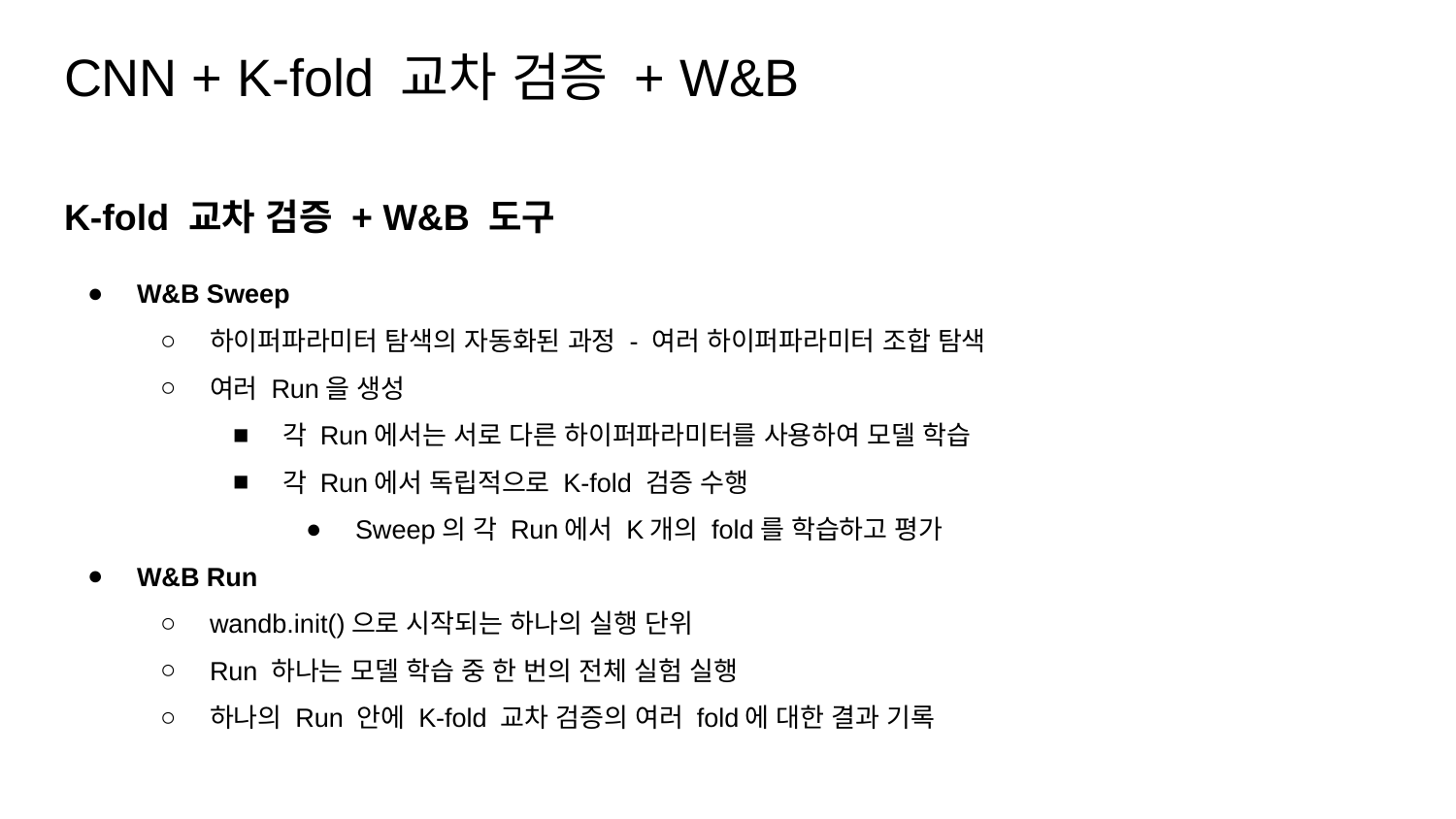

# CNN + K-fold 교차 검증 + W&B

K-fold 교차 검증 + W&B 도구
W&B Sweep
하이퍼파라미터 탐색의 자동화된 과정 - 여러 하이퍼파라미터 조합 탐색
여러 Run을 생성
각 Run에서는 서로 다른 하이퍼파라미터를 사용하여 모델 학습
각 Run에서 독립적으로 K-fold 검증 수행
Sweep의 각 Run에서 K개의 fold를 학습하고 평가
W&B Run
wandb.init()으로 시작되는 하나의 실행 단위
Run 하나는 모델 학습 중 한 번의 전체 실험 실행
하나의 Run 안에 K-fold 교차 검증의 여러 fold에 대한 결과 기록